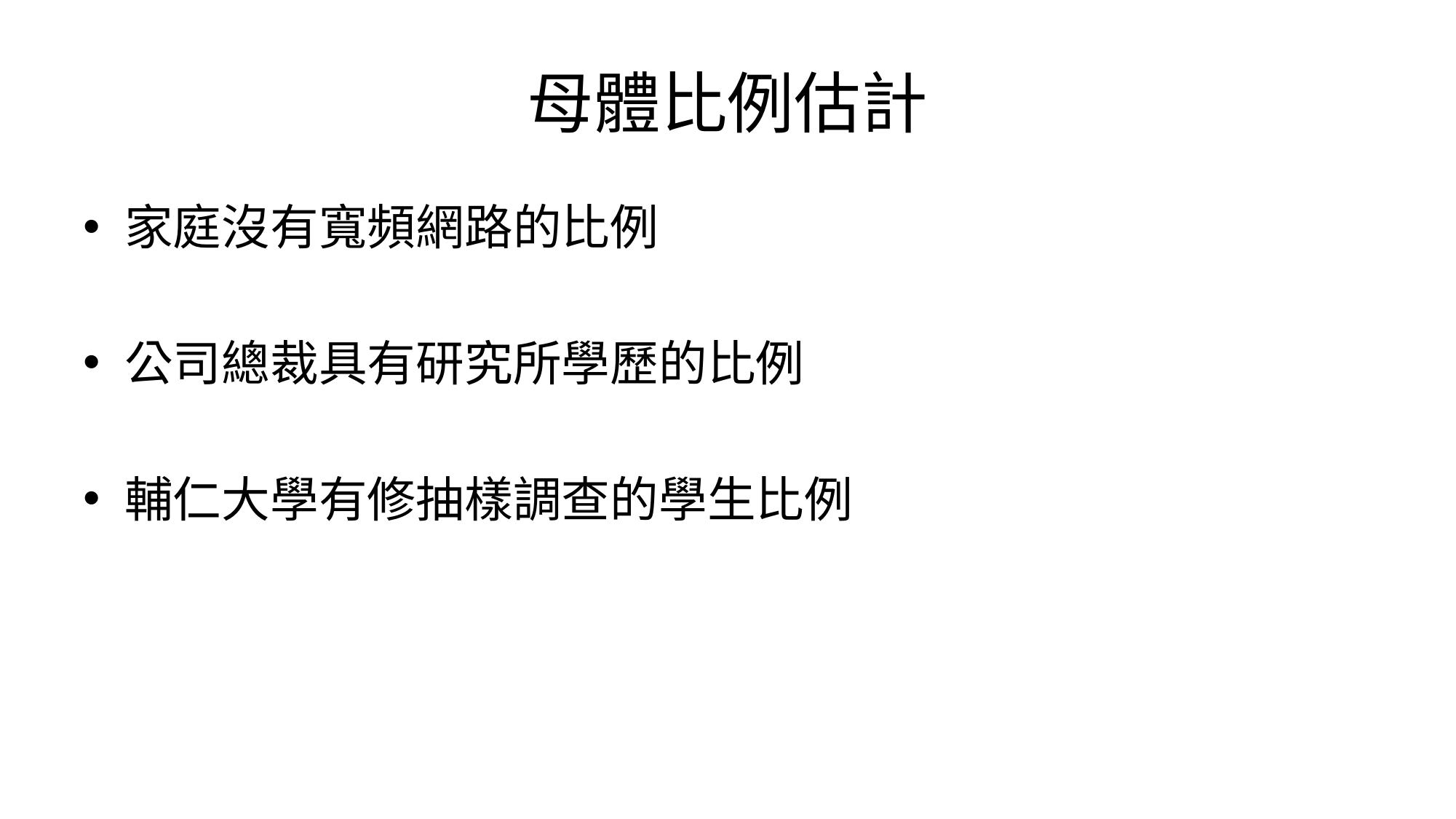

# 母體比例估計
家庭沒有寬頻網路的比例

公司總裁具有研究所學歷的比例

輔仁大學有修抽樣調查的學生比例